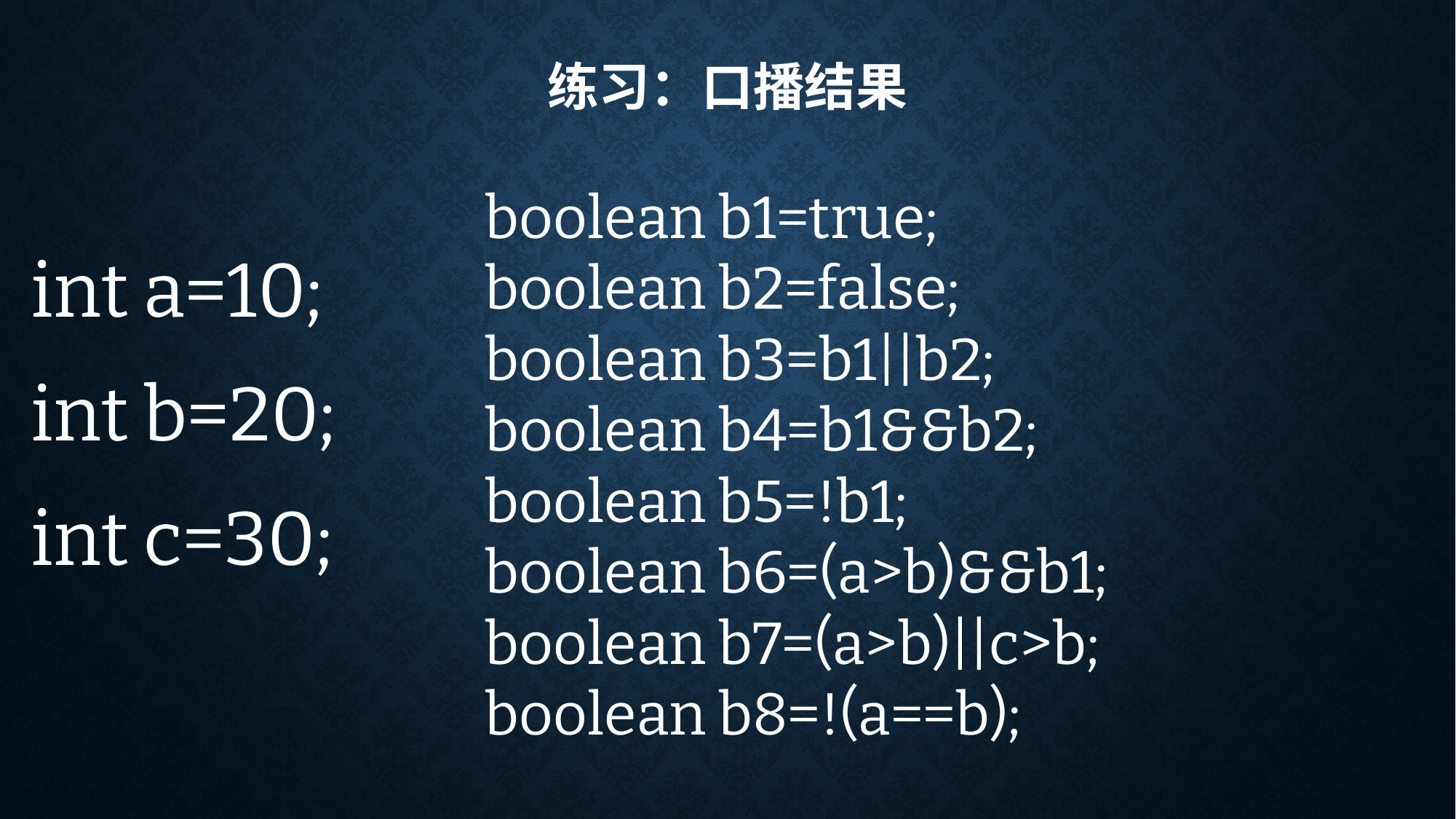

# 练习：口播结果
boolean b1=true;
boolean b2=false;
boolean b3=b1||b2;
boolean b4=b1&&b2;
boolean b5=!b1;
boolean b6=(a>b)&&b1;
boolean b7=(a>b)||c>b;
boolean b8=!(a==b);
int a=10;
int b=20;
int c=30;